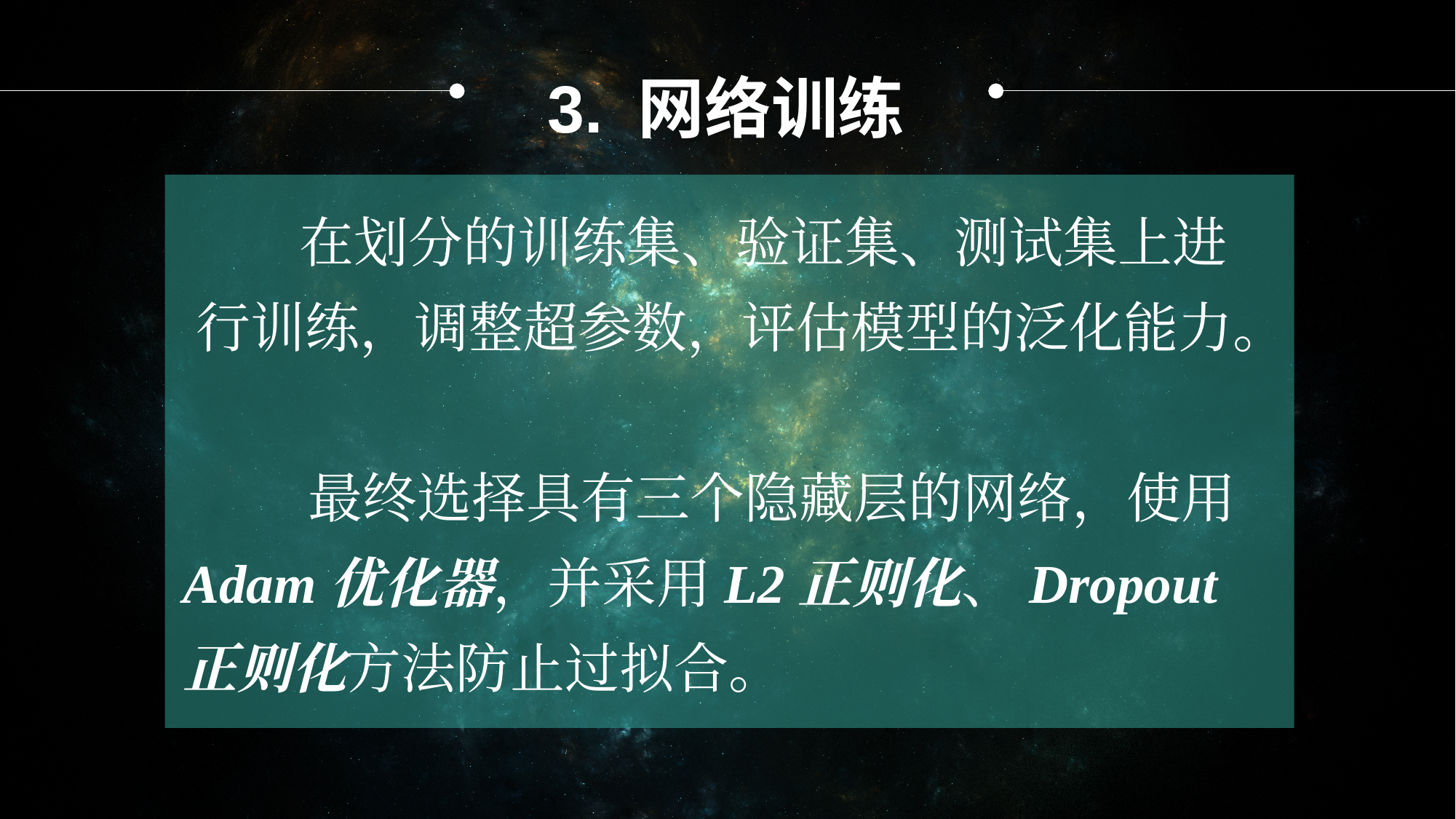

3. 网络训练

      在划分的训练集、验证集、测试集上进行训练，调整超参数，评估模型的泛化能力。

        最终选择具有三个隐藏层的网络，使用Adam优化器，并采用L2正则化、Dropout
正则化方法防止过拟合。